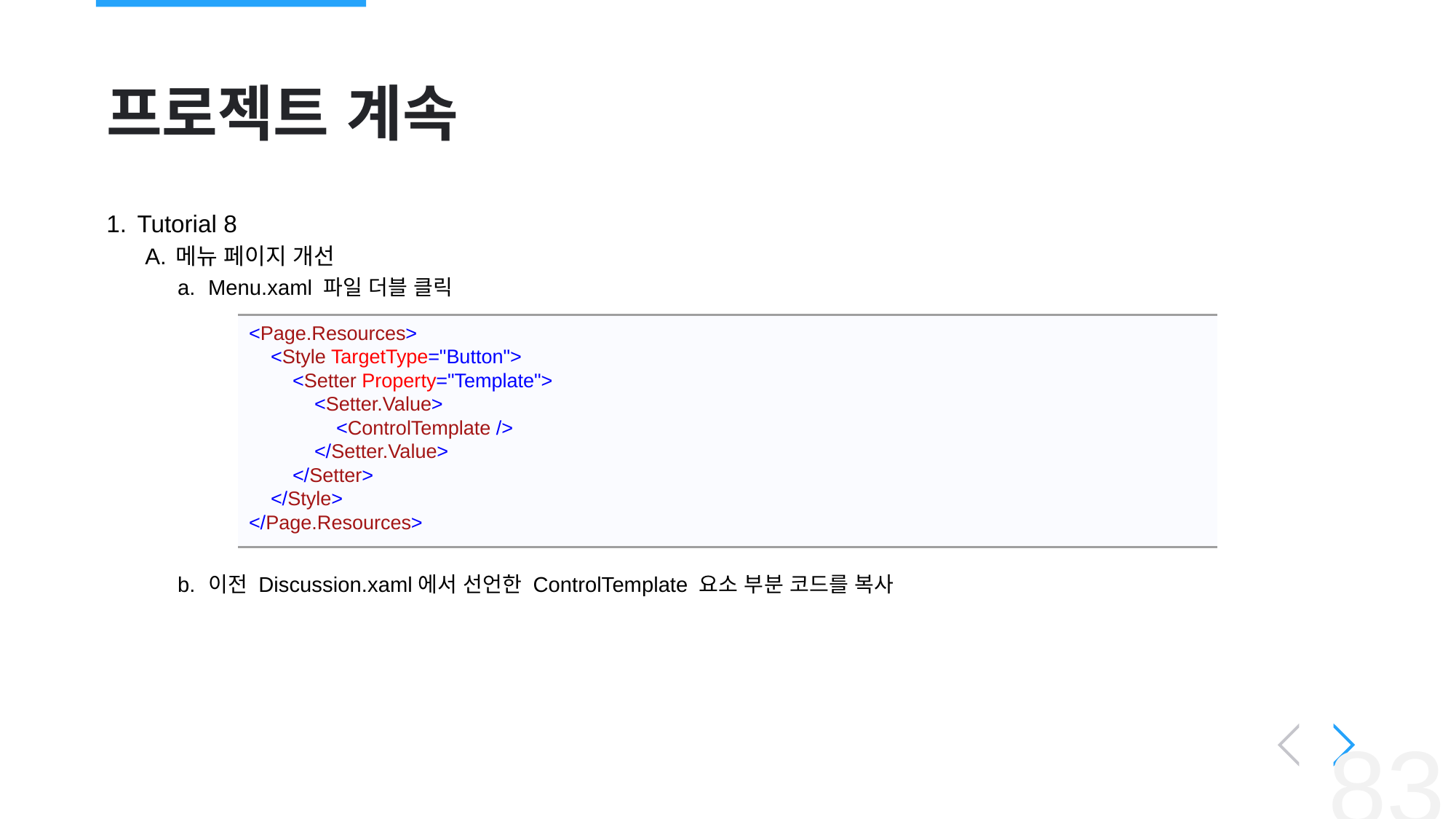

# 프로젝트 계속
Tutorial 8
메뉴 페이지 개선
Menu.xaml 파일 더블 클릭

이전 Discussion.xaml에서 선언한 ControlTemplate 요소 부분 코드를 복사

<Page.Resources>
    <Style TargetType="Button">
        <Setter Property="Template">
            <Setter.Value>
                <ControlTemplate />
            </Setter.Value>
        </Setter>
    </Style>
</Page.Resources>
83